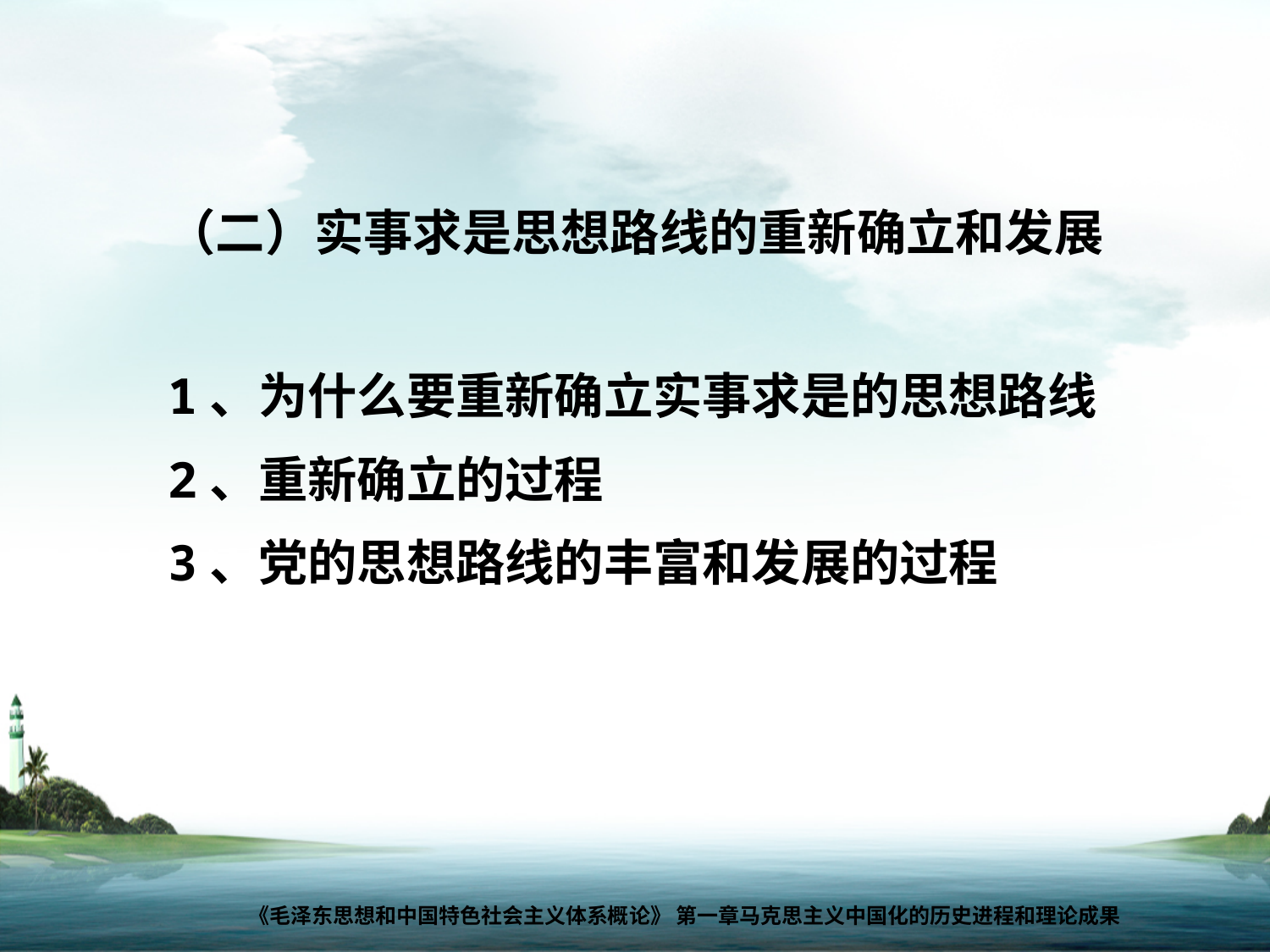

# （二）实事求是思想路线的重新确立和发展

1、为什么要重新确立实事求是的思想路线
2、重新确立的过程
3、党的思想路线的丰富和发展的过程

《毛泽东思想和中国特色社会主义体系概论》 第一章马克思主义中国化的历史进程和理论成果